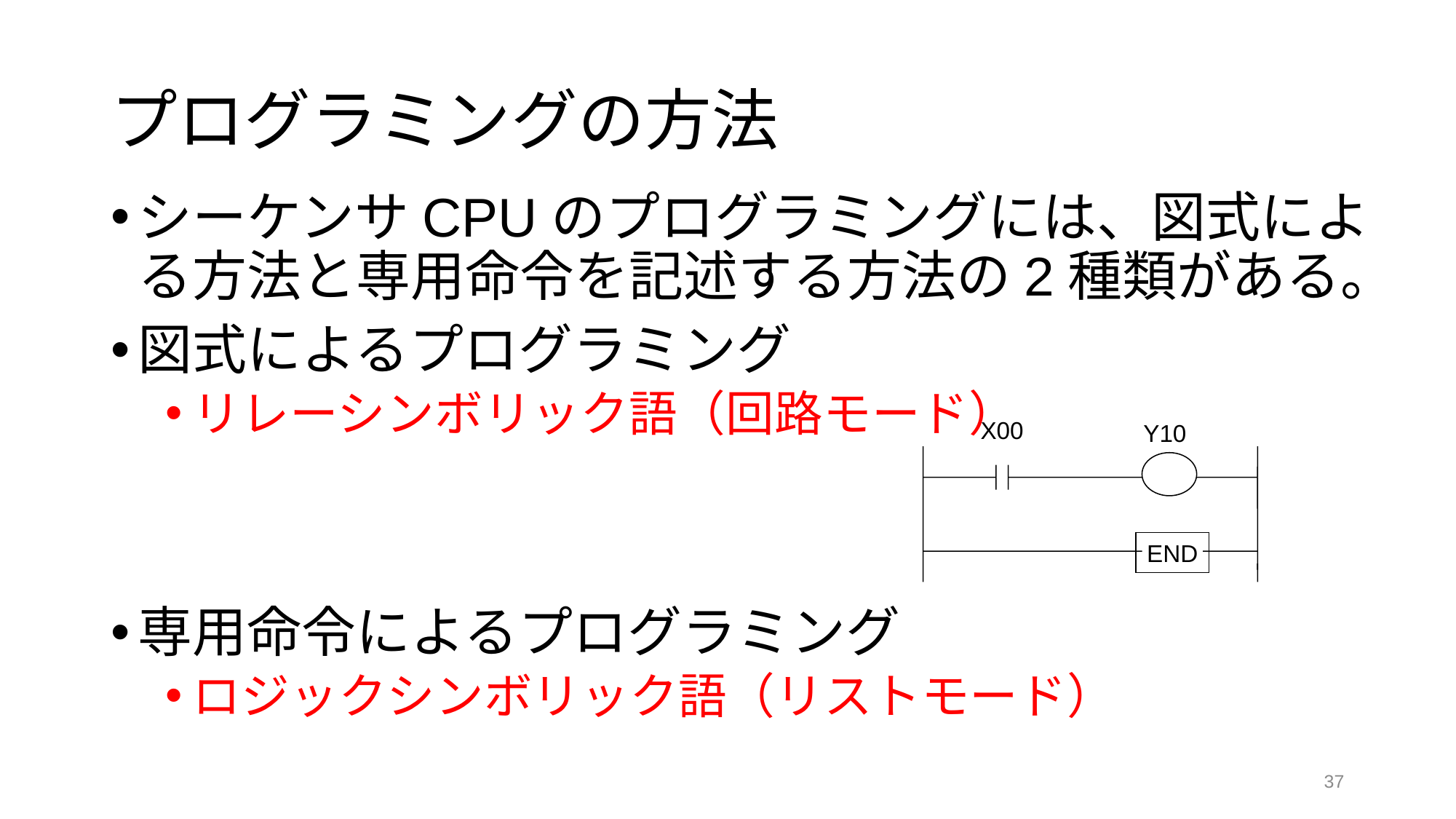

# プログラミングの方法
シーケンサCPUのプログラミングには、図式による方法と専用命令を記述する方法の2種類がある。
図式によるプログラミング
リレーシンボリック語（回路モード）

専用命令によるプログラミング
ロジックシンボリック語（リストモード）

X00
Y10

END

37